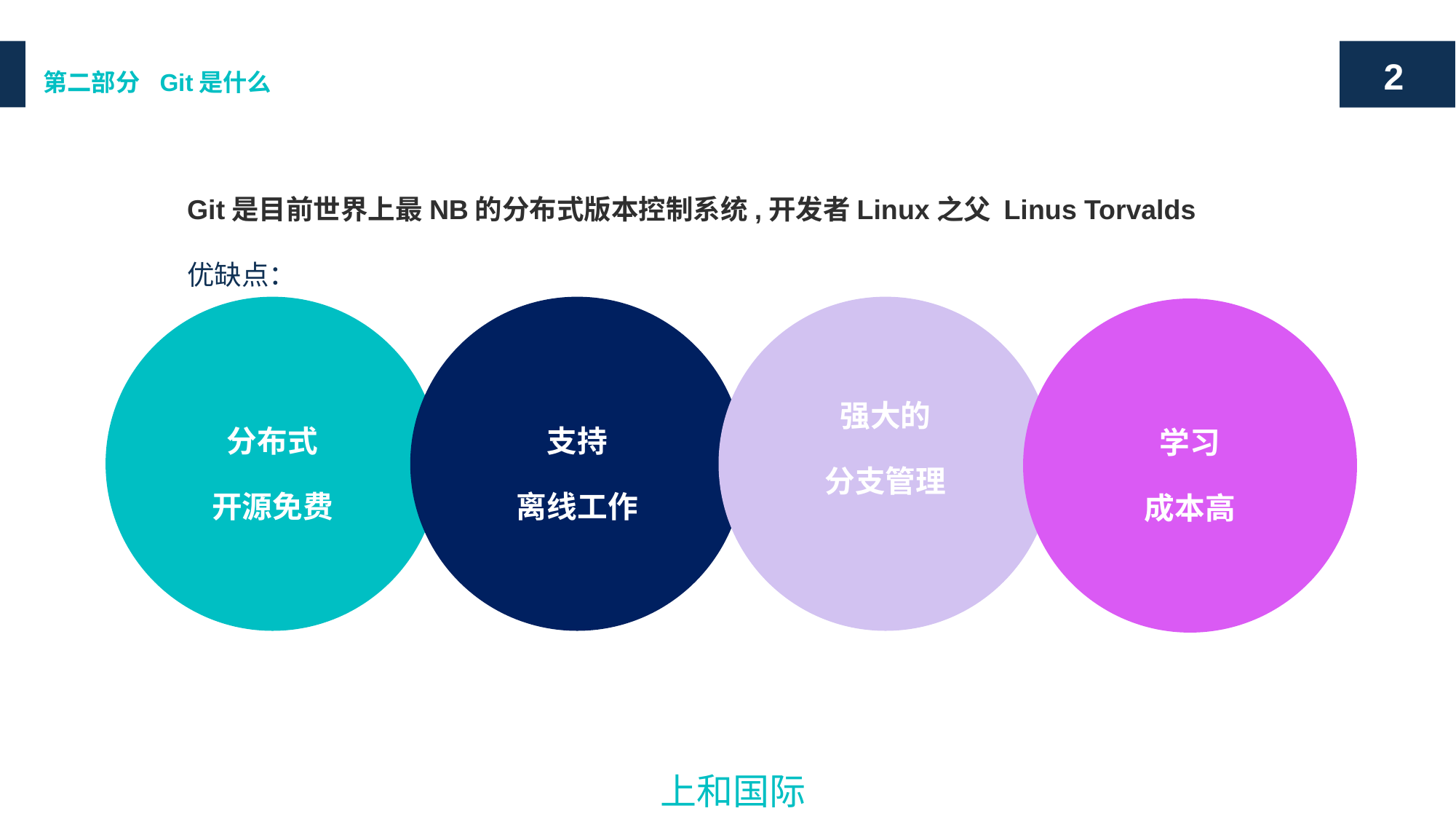

第二部分 Git是什么
2
Git是目前世界上最NB的分布式版本控制系统,开发者Linux之父 Linus Torvalds

优缺点：
分布式
开源免费
⽀持
离线工作

强大的
分支管理

学习
成本高
上和国际